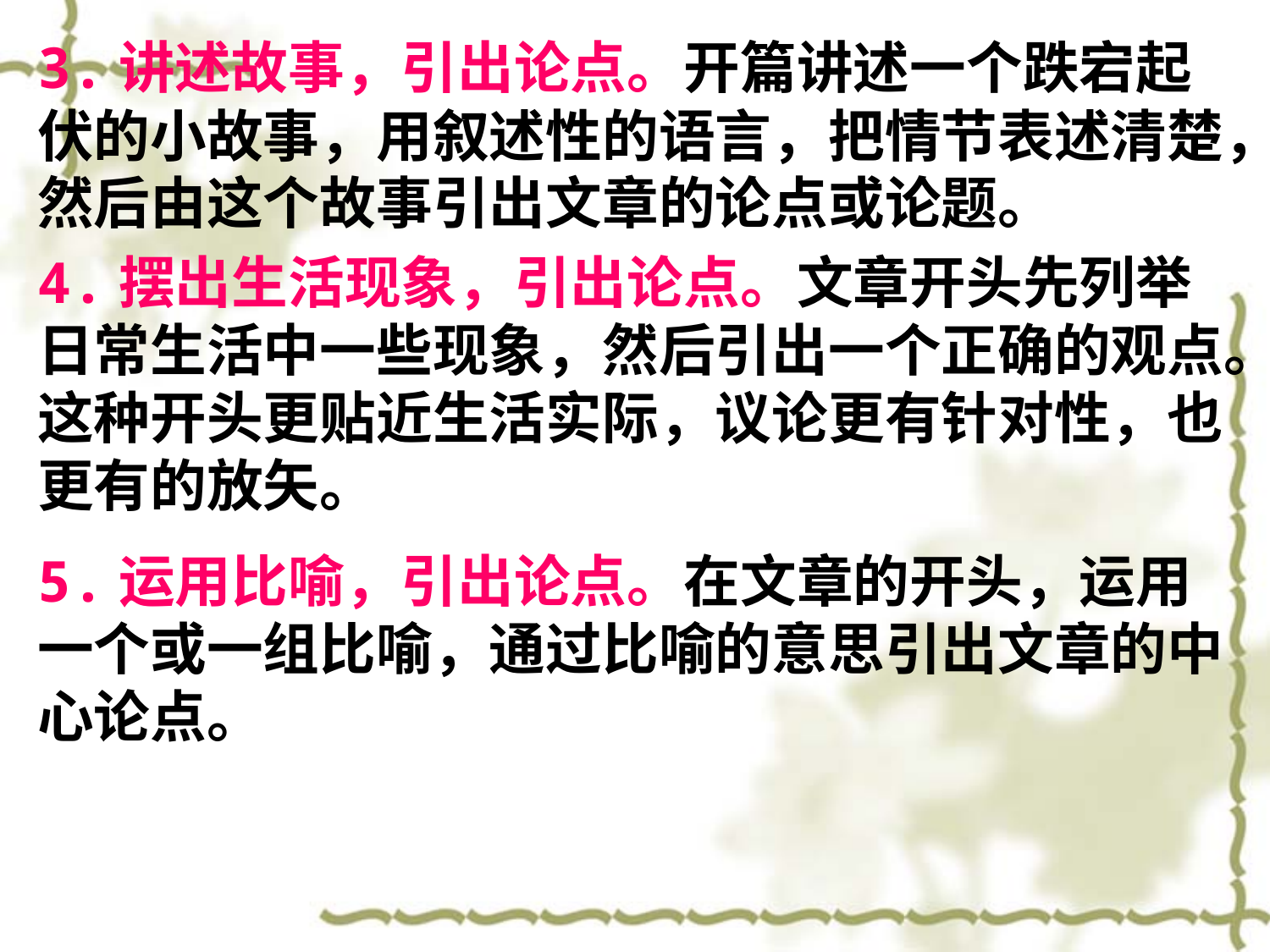

3.讲述故事，引出论点。开篇讲述一个跌宕起伏的小故事，用叙述性的语言，把情节表述清楚，然后由这个故事引出文章的论点或论题。
4.摆出生活现象，引出论点。文章开头先列举日常生活中一些现象，然后引出一个正确的观点。这种开头更贴近生活实际，议论更有针对性，也更有的放矢。
5.运用比喻，引出论点。在文章的开头，运用一个或一组比喻，通过比喻的意思引出文章的中心论点。